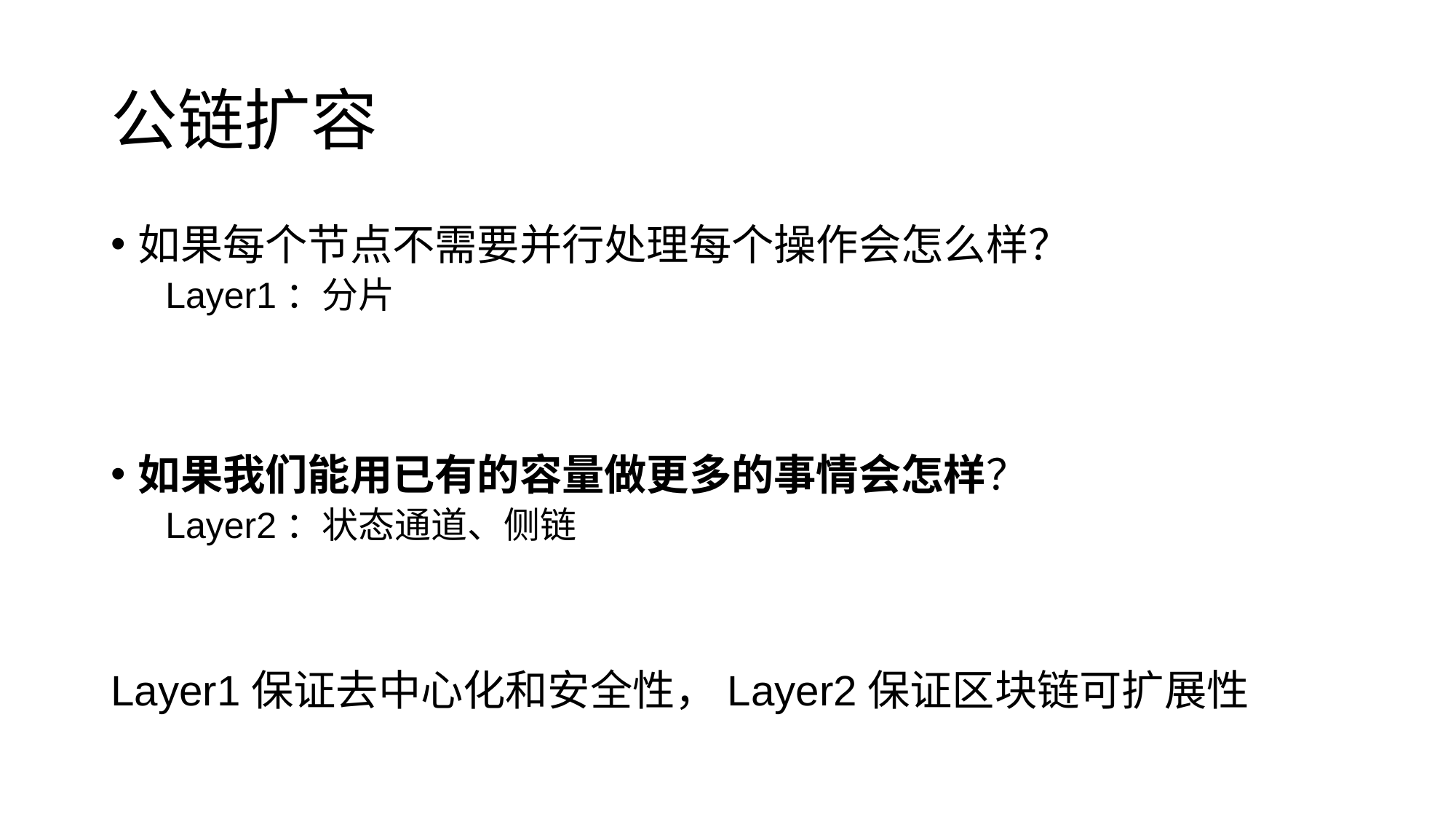

# 公链扩容
如果每个节点不需要并行处理每个操作会怎么样？
Layer1：分片

如果我们能用已有的容量做更多的事情会怎样？
Layer2：状态通道、侧链
Layer1保证去中心化和安全性，Layer2保证区块链可扩展性